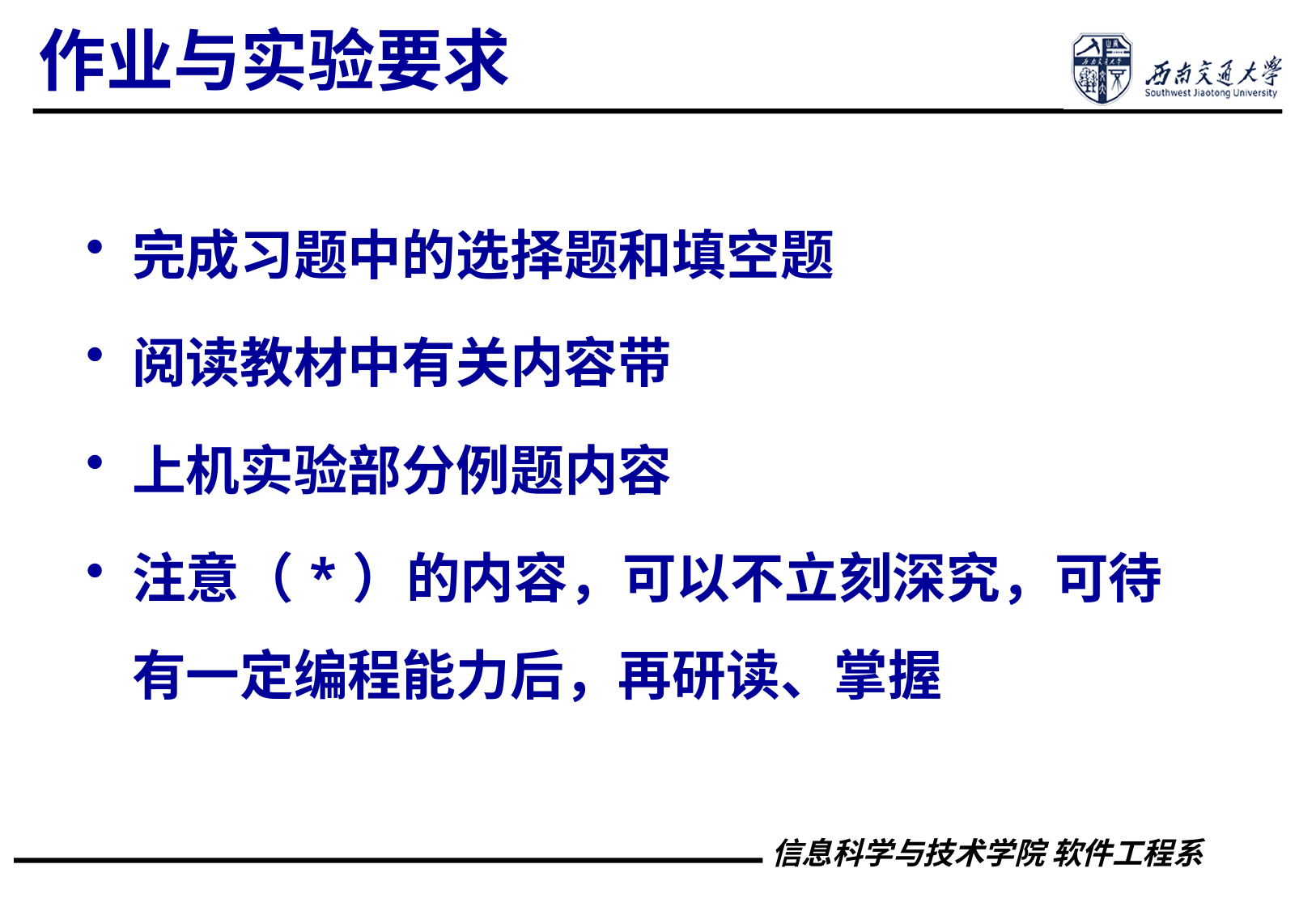

# 作业与实验要求
完成习题中的选择题和填空题
阅读教材中有关内容带
上机实验部分例题内容
注意（*）的内容，可以不立刻深究，可待有一定编程能力后，再研读、掌握